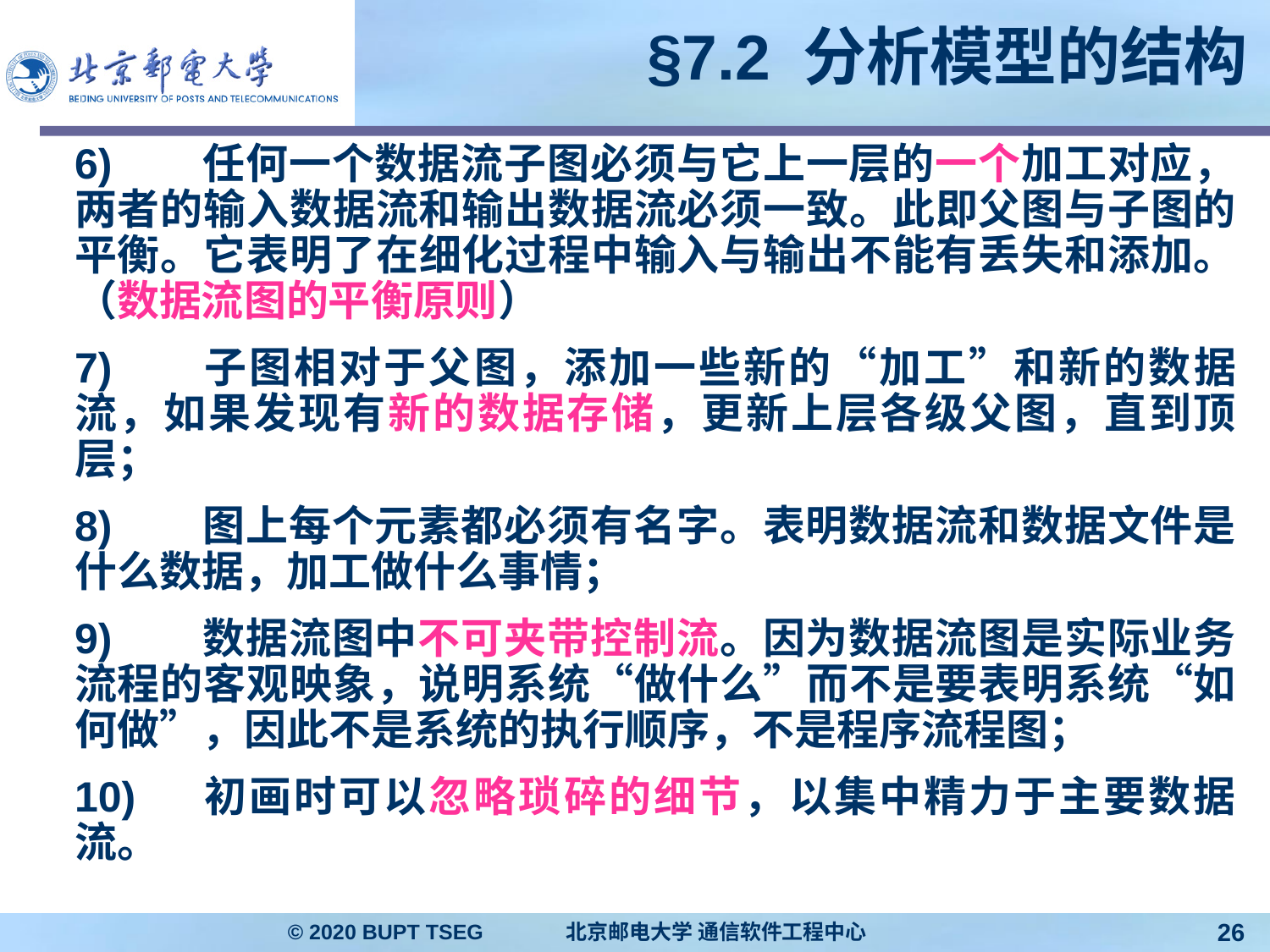

# §7.2 分析模型的结构
	6)	任何一个数据流子图必须与它上一层的一个加工对应，两者的输入数据流和输出数据流必须一致。此即父图与子图的平衡。它表明了在细化过程中输入与输出不能有丢失和添加。（数据流图的平衡原则）
	7)	子图相对于父图，添加一些新的“加工”和新的数据流，如果发现有新的数据存储，更新上层各级父图，直到顶层；
	8)	图上每个元素都必须有名字。表明数据流和数据文件是什么数据，加工做什么事情；
	9)	数据流图中不可夹带控制流。因为数据流图是实际业务流程的客观映象，说明系统“做什么”而不是要表明系统“如何做”，因此不是系统的执行顺序，不是程序流程图；
	10)	初画时可以忽略琐碎的细节，以集中精力于主要数据流。

© 2020 BUPT TSEG             北京邮电大学 通信软件工程中心